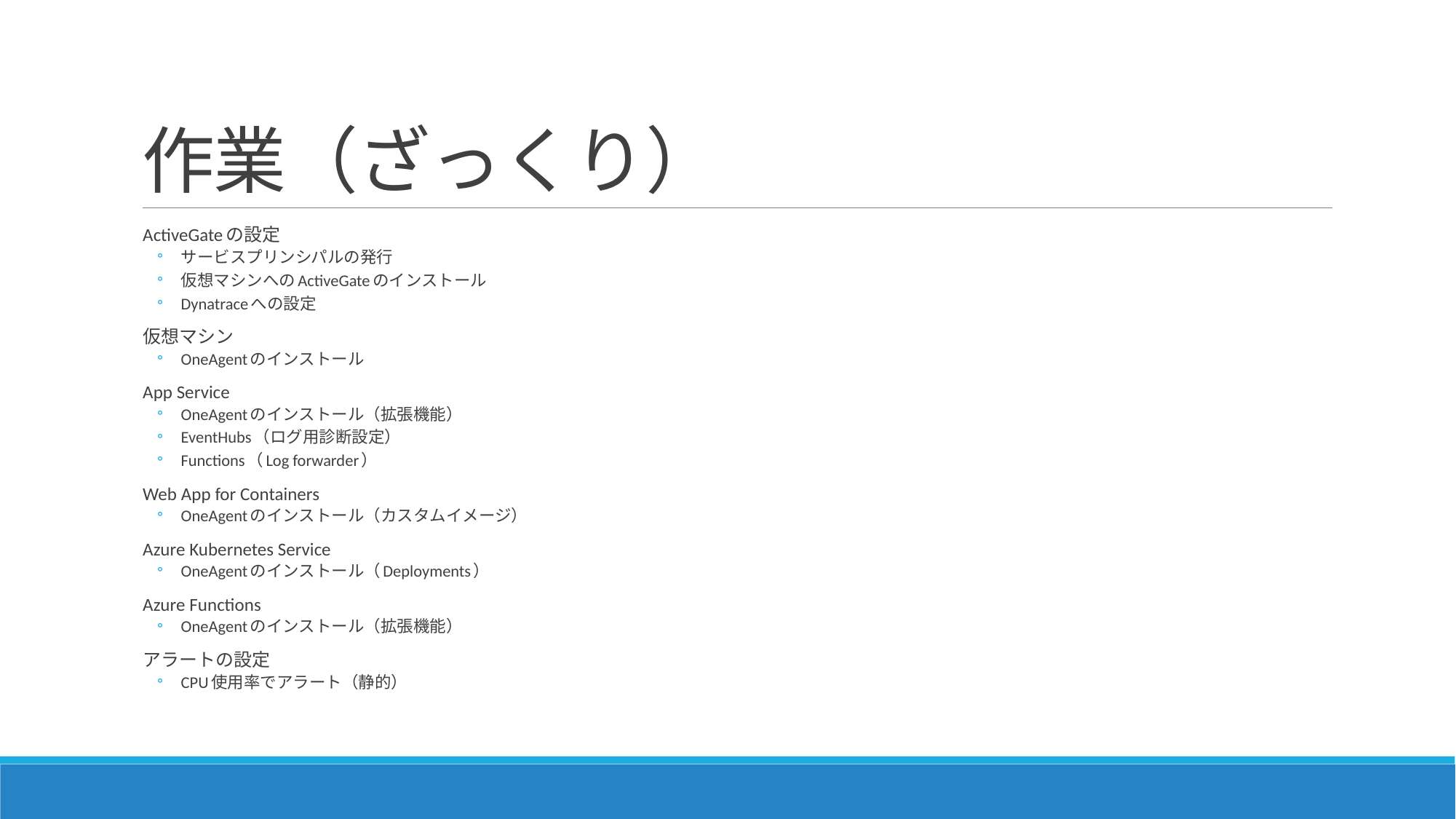

# 作業（ざっくり）
ActiveGateの設定
サービスプリンシパルの発行
仮想マシンへのActiveGateのインストール
Dynatraceへの設定
仮想マシン
OneAgentのインストール
App Service
OneAgentのインストール（拡張機能）
EventHubs（ログ用診断設定）
Functions（Log forwarder）
Web App for Containers
OneAgentのインストール（カスタムイメージ）
Azure Kubernetes Service
OneAgentのインストール（Deployments）
Azure Functions
OneAgentのインストール（拡張機能）
アラートの設定
CPU使用率でアラート（静的）